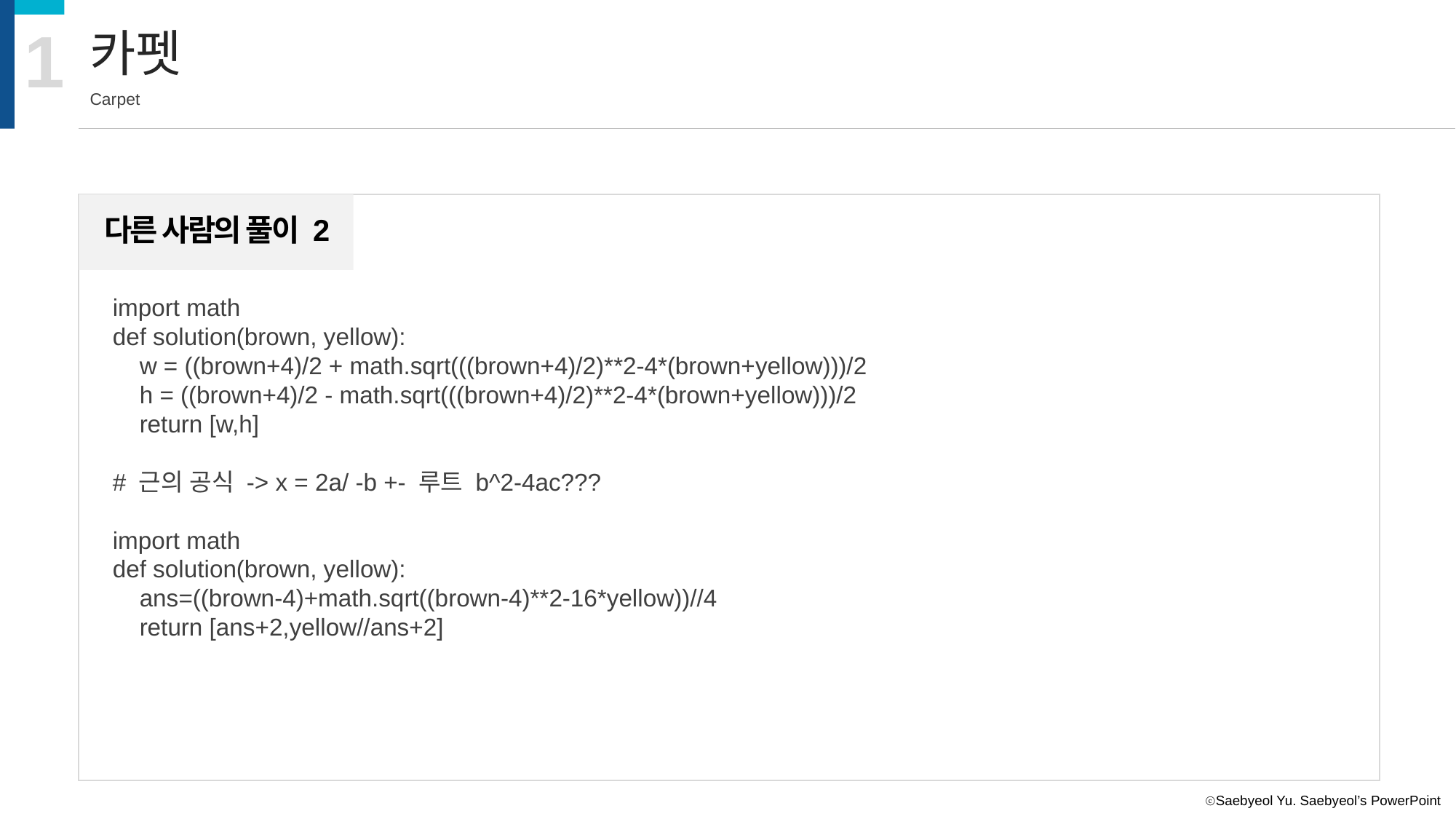

1
카펫
Carpet

다른 사람의 풀이 2
import math
def solution(brown, yellow):
    w = ((brown+4)/2 + math.sqrt(((brown+4)/2)**2-4*(brown+yellow)))/2
    h = ((brown+4)/2 - math.sqrt(((brown+4)/2)**2-4*(brown+yellow)))/2
    return [w,h]

# 근의 공식 -> x = 2a/ -b +- 루트 b^2-4ac???

import math
def solution(brown, yellow):
    ans=((brown-4)+math.sqrt((brown-4)**2-16*yellow))//4
    return [ans+2,yellow//ans+2]